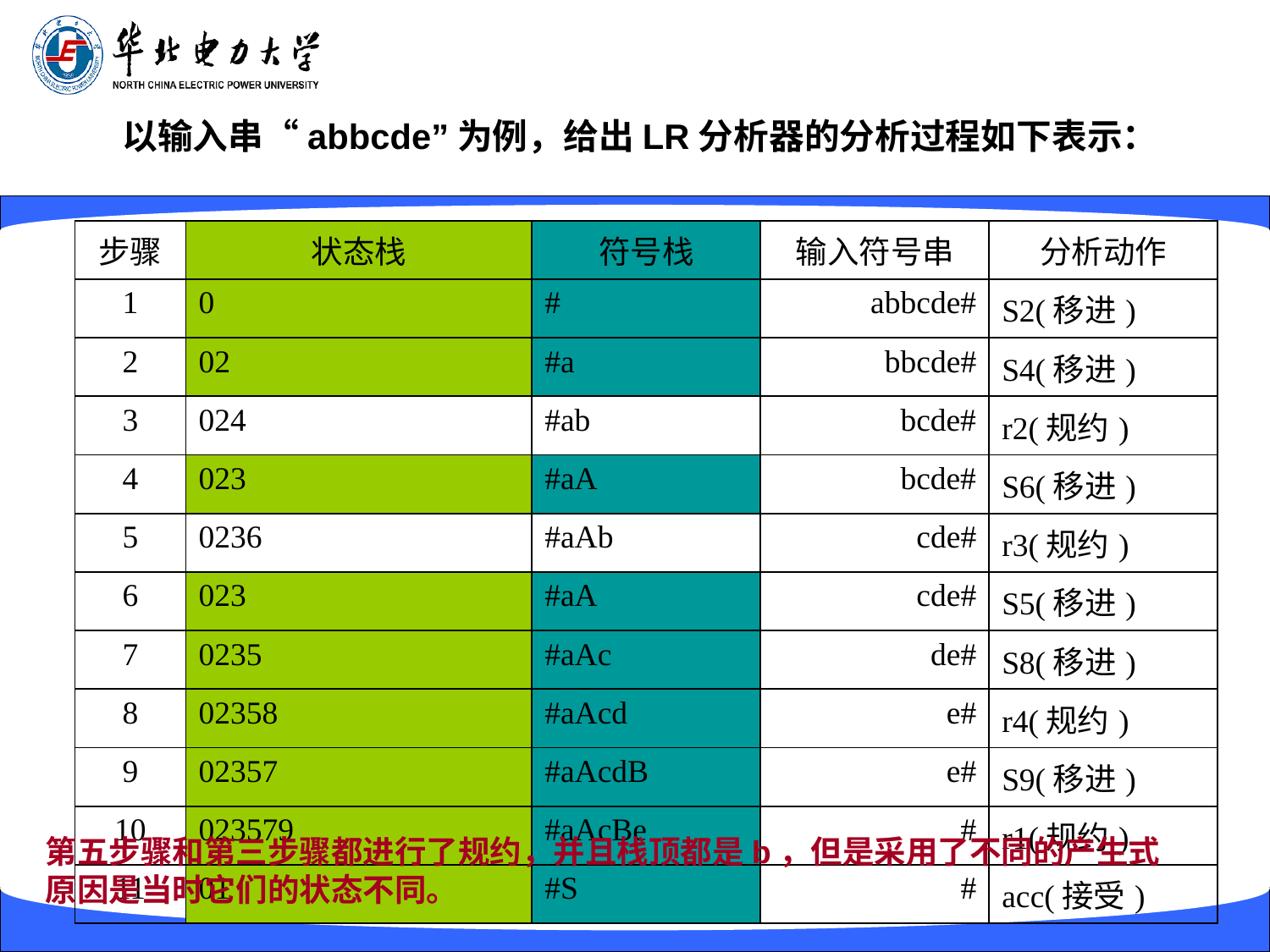

# 以输入串“abbcde”为例，给出LR分析器的分析过程如下表示：
| 步骤 | 状态栈 | 符号栈 | 输入符号串 | 分析动作 |
| --- | --- | --- | --- | --- |
| 1 | 0 | # | abbcde# | S2(移进) |
| 2 | 02 | #a | bbcde# | S4(移进) |
| 3 | 024 | #ab | bcde# | r2(规约) |
| 4 | 023 | #aA | bcde# | S6(移进) |
| 5 | 0236 | #aAb | cde# | r3(规约) |
| 6 | 023 | #aA | cde# | S5(移进) |
| 7 | 0235 | #aAc | de# | S8(移进) |
| 8 | 02358 | #aAcd | e# | r4(规约) |
| 9 | 02357 | #aAcdB | e# | S9(移进) |
| 10 | 023579 | #aAcBe | # | r1(规约) |
| 11 | 01 | #S | # | acc(接受) |
第五步骤和第三步骤都进行了规约，并且栈顶都是b，但是采用了不同的产生式
原因是当时它们的状态不同。